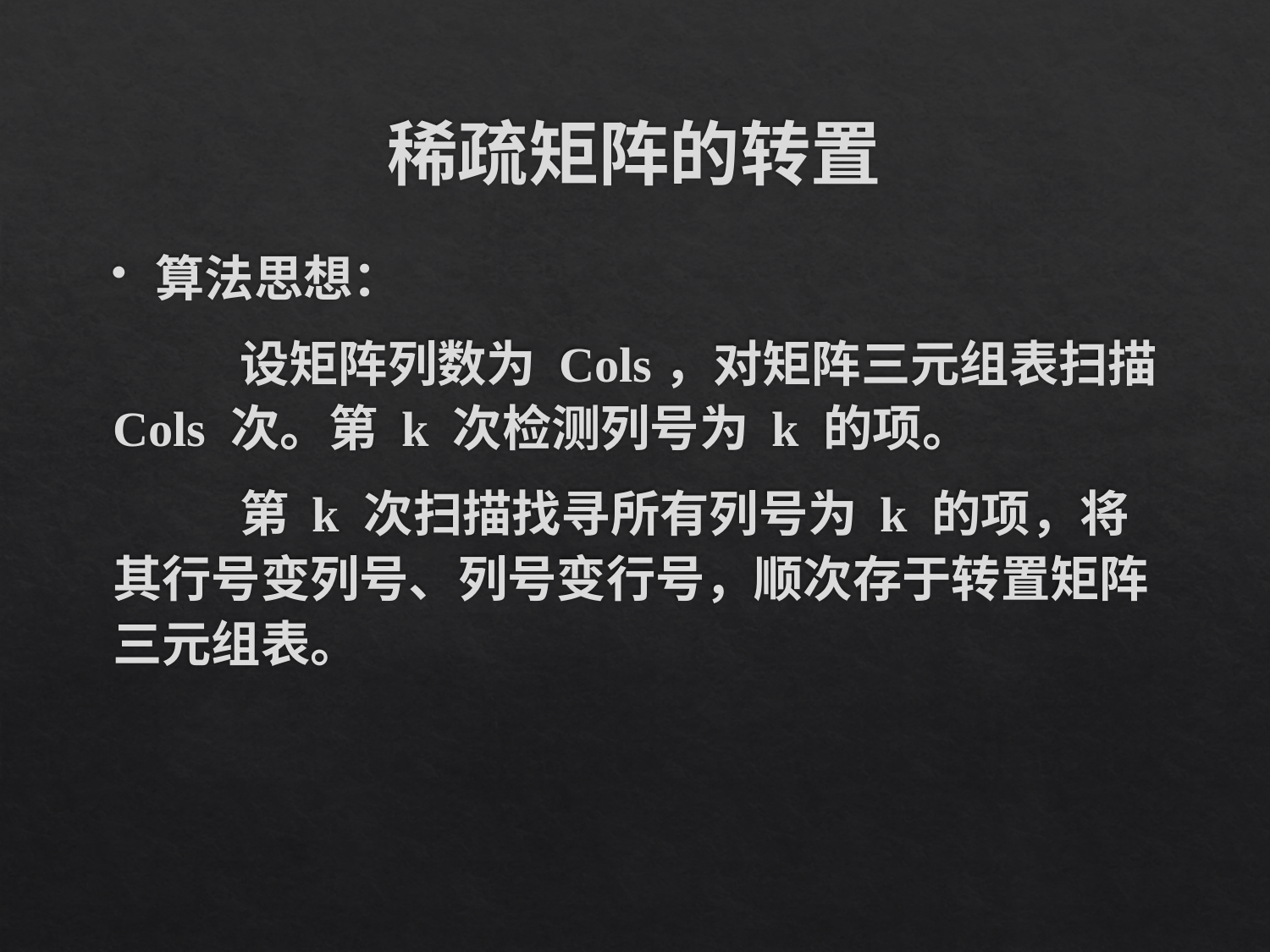

# 稀疏矩阵的转置
算法思想：
	设矩阵列数为 Cols，对矩阵三元组表扫描Cols 次。第 k 次检测列号为 k 的项。
	第 k 次扫描找寻所有列号为 k 的项，将其行号变列号、列号变行号，顺次存于转置矩阵三元组表。